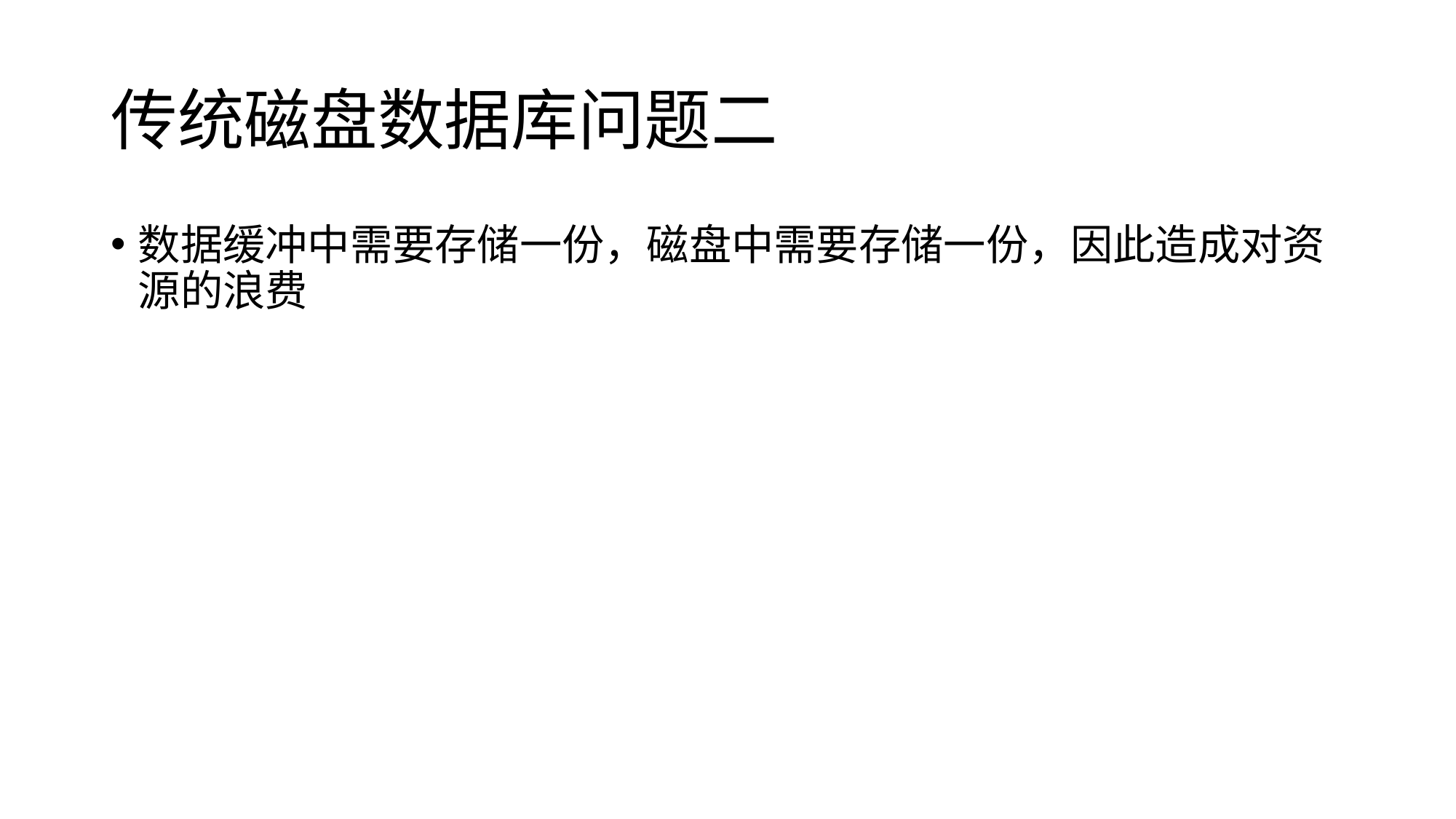

# 传统磁盘数据库问题二
数据缓冲中需要存储一份，磁盘中需要存储一份，因此造成对资源的浪费